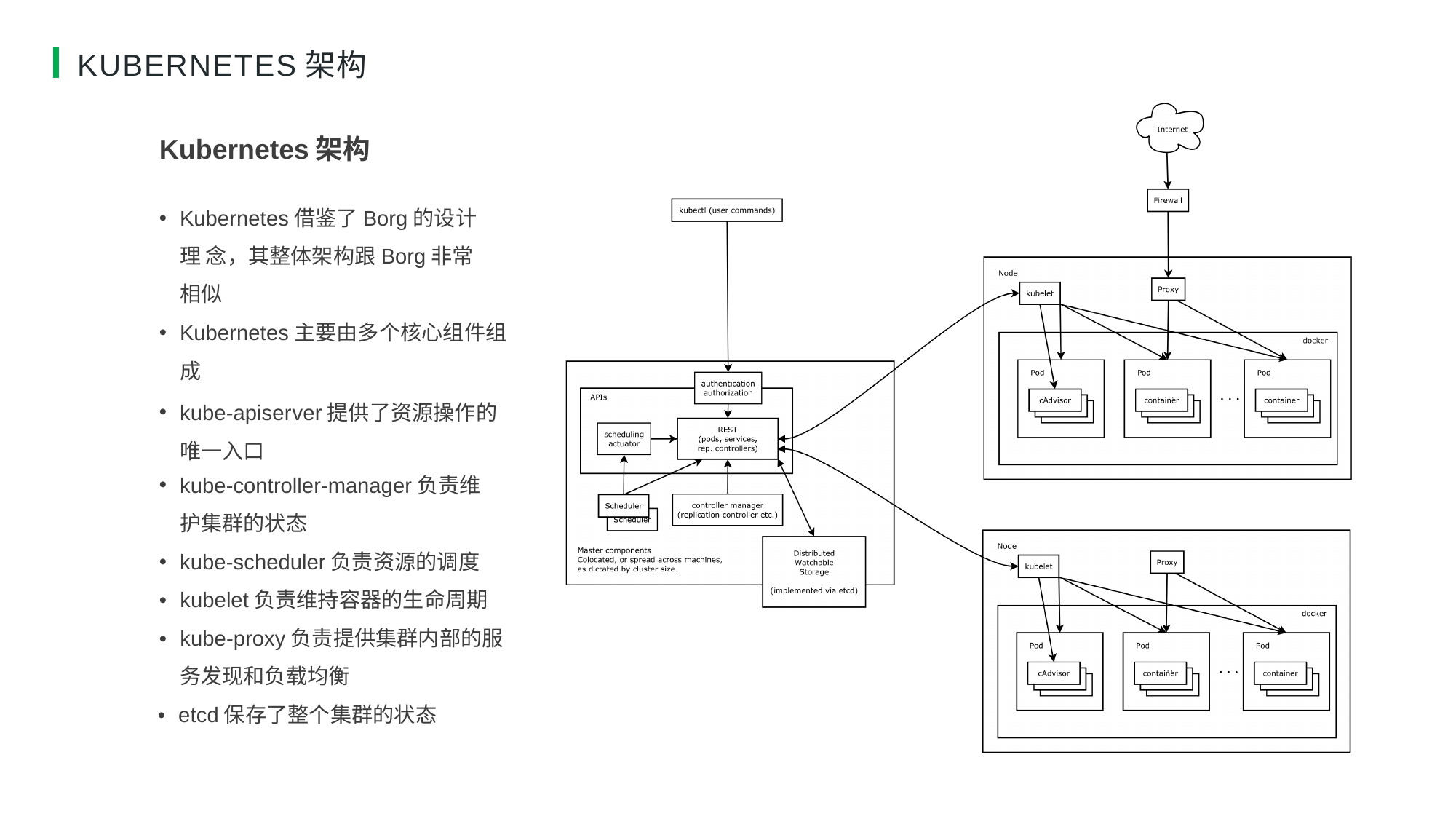

# KUBERNETES架构

Kubernetes架构

Kubernetes借鉴了Borg的设计理 念，其整体架构跟Borg非常相似
Kubernetes主要由多个核心组件组 成
kube-apiserver提供了资源操作的 唯一入口
kube-controller-manager负责维
护集群的状态
kube-scheduler负责资源的调度
•  kubelet负责维持容器的生命周期
•  kube-proxy负责提供集群内部的服 务发现和负载均衡
•  etcd保存了整个集群的状态